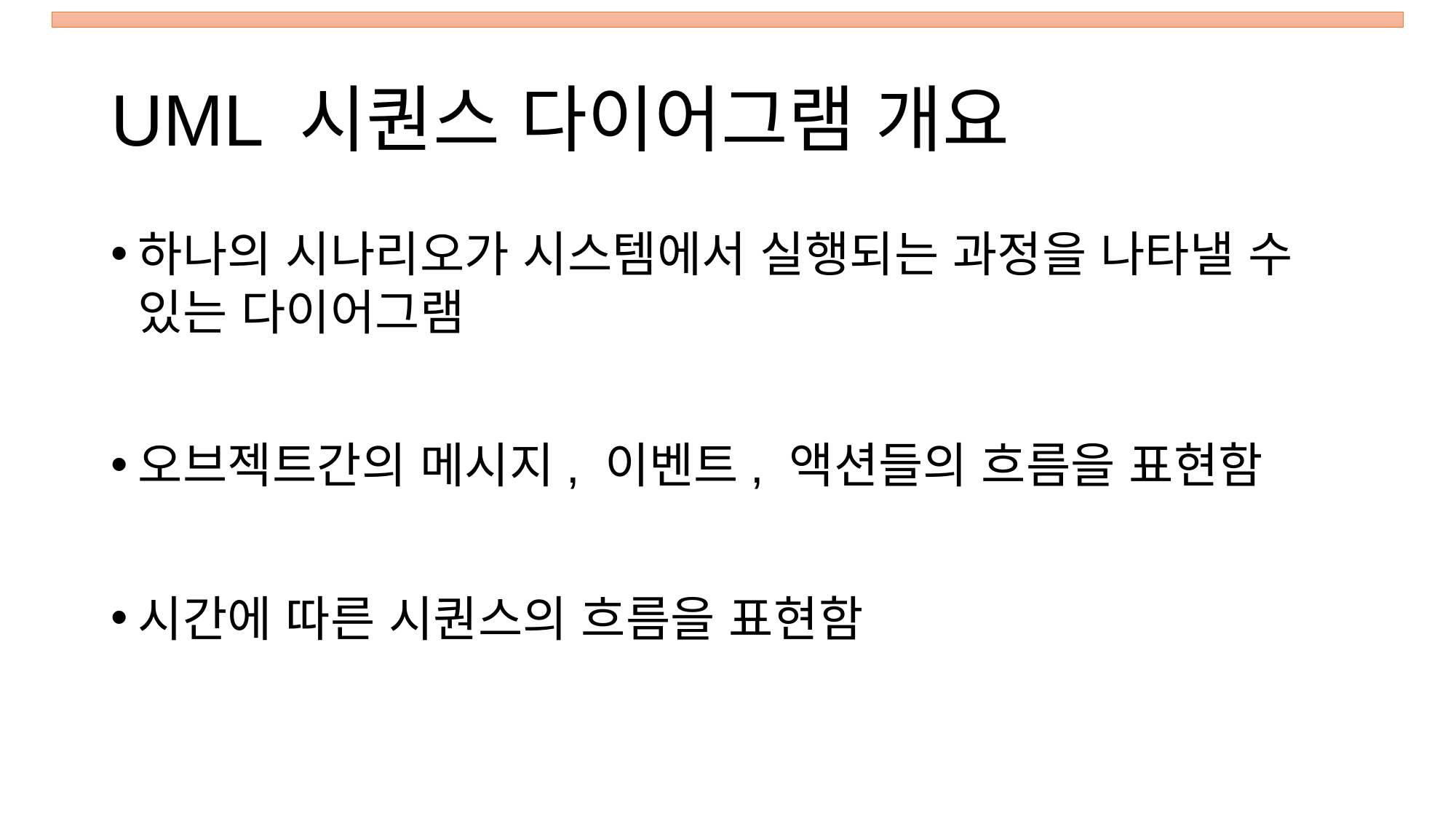

# UML 시퀀스 다이어그램 개요
하나의 시나리오가 시스템에서 실행되는 과정을 나타낼 수 있는 다이어그램

오브젝트간의 메시지, 이벤트, 액션들의 흐름을 표현함

시간에 따른 시퀀스의 흐름을 표현함